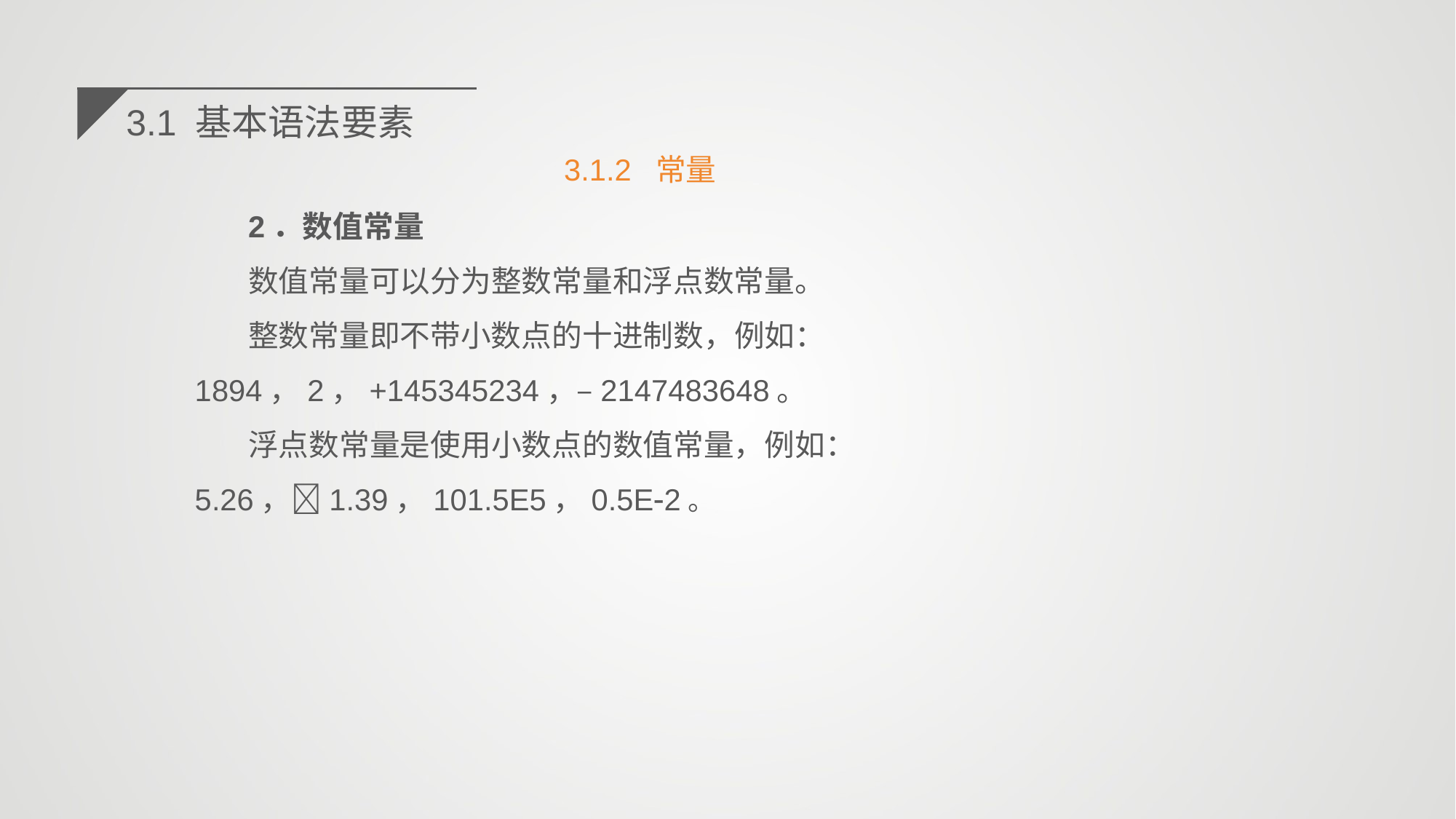

3.1 基本语法要素

3.1.2  常量
2．数值常量
数值常量可以分为整数常量和浮点数常量。
整数常量即不带小数点的十进制数，例如：1894，2，+145345234，–2147483648。
浮点数常量是使用小数点的数值常量，例如：5.26，−1.39，101.5E5，0.5E−2。